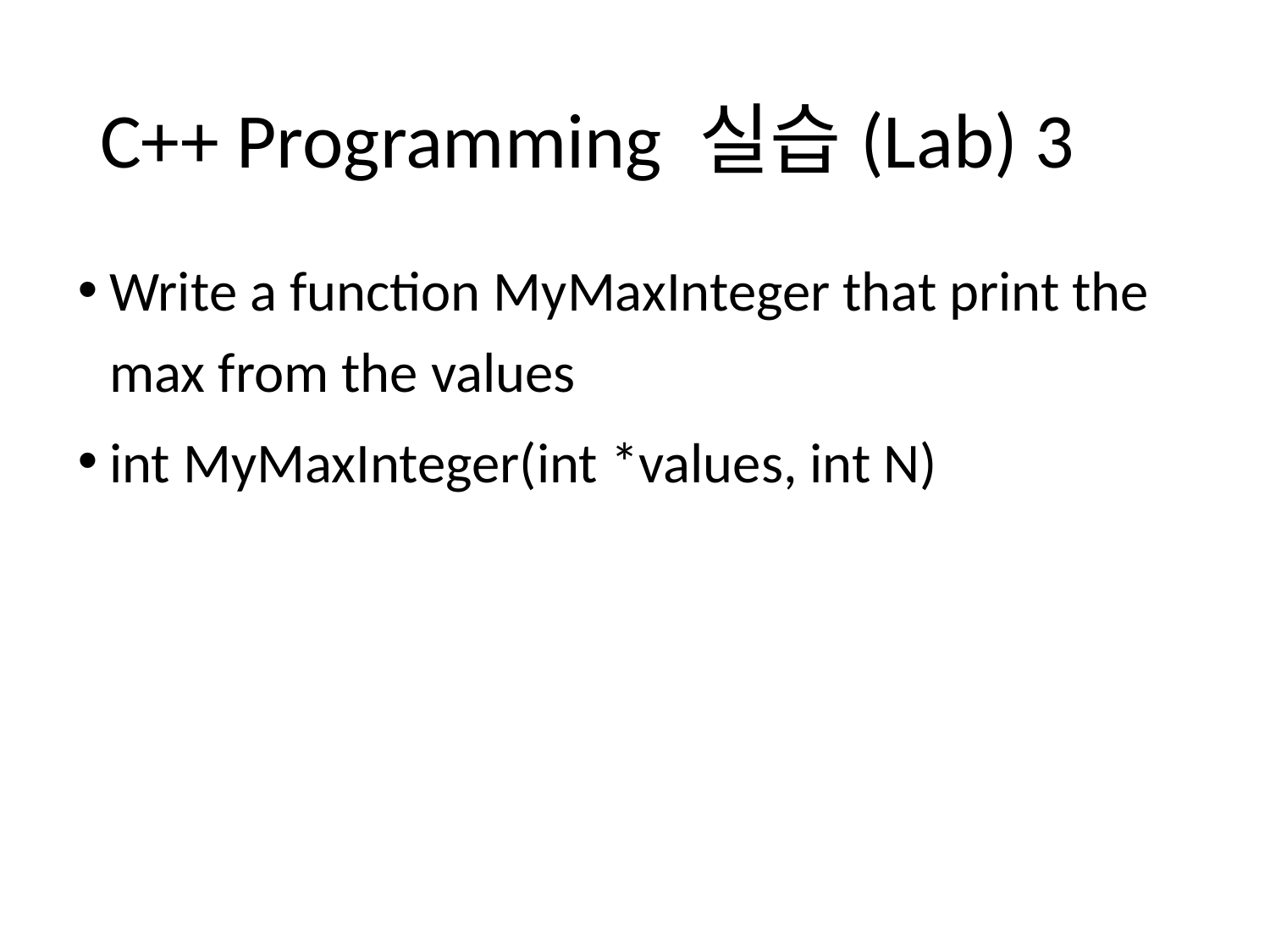

# C++ Programming 실습(Lab) 3
Write a function MyMaxInteger that print the max from the values
int MyMaxInteger(int *values, int N)